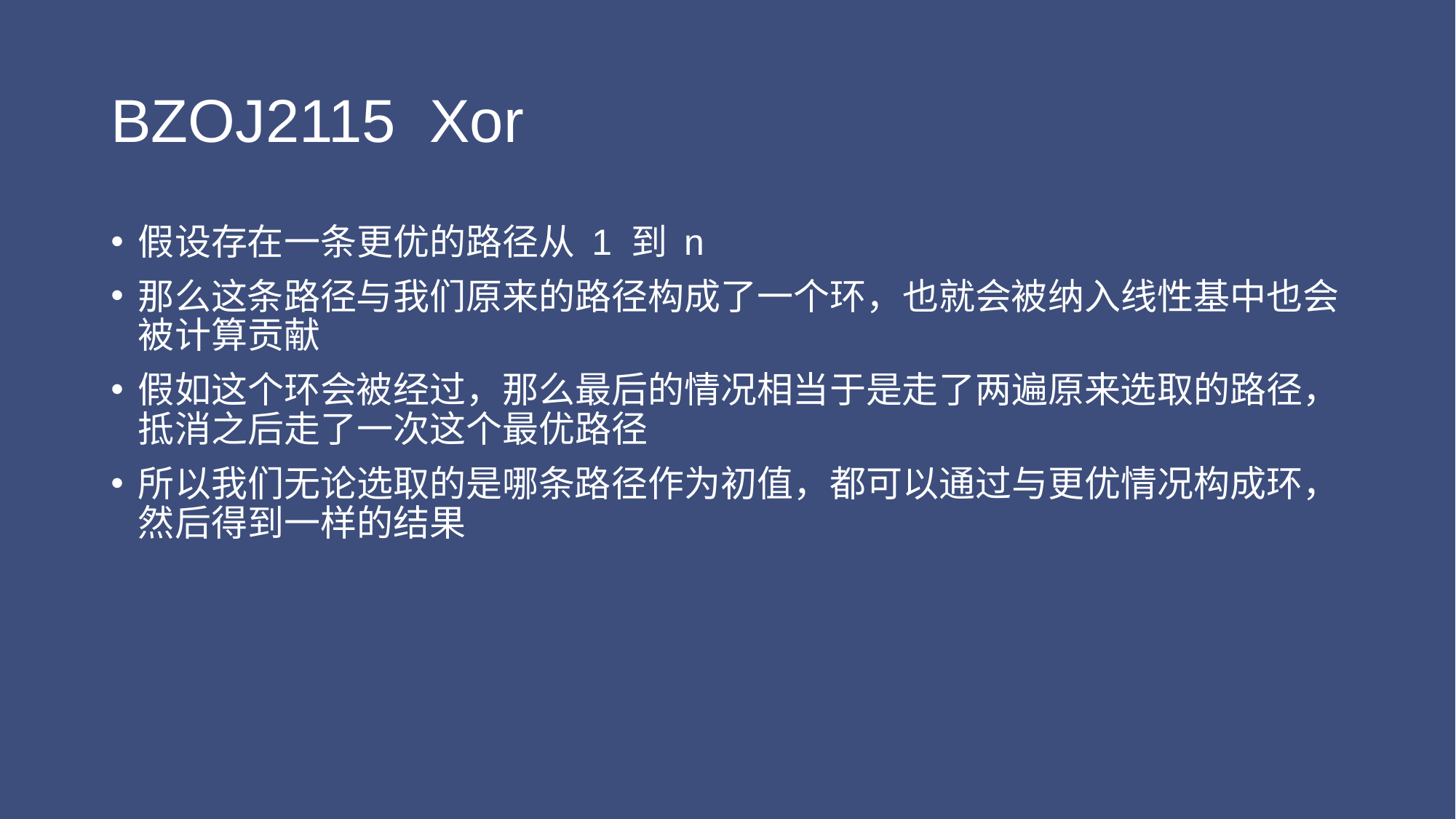

# BZOJ2115  Xor
假设存在一条更优的路径从 1 到 n
那么这条路径与我们原来的路径构成了一个环，也就会被纳入线性基中也会被计算贡献
假如这个环会被经过，那么最后的情况相当于是走了两遍原来选取的路径，抵消之后走了一次这个最优路径
所以我们无论选取的是哪条路径作为初值，都可以通过与更优情况构成环，然后得到一样的结果